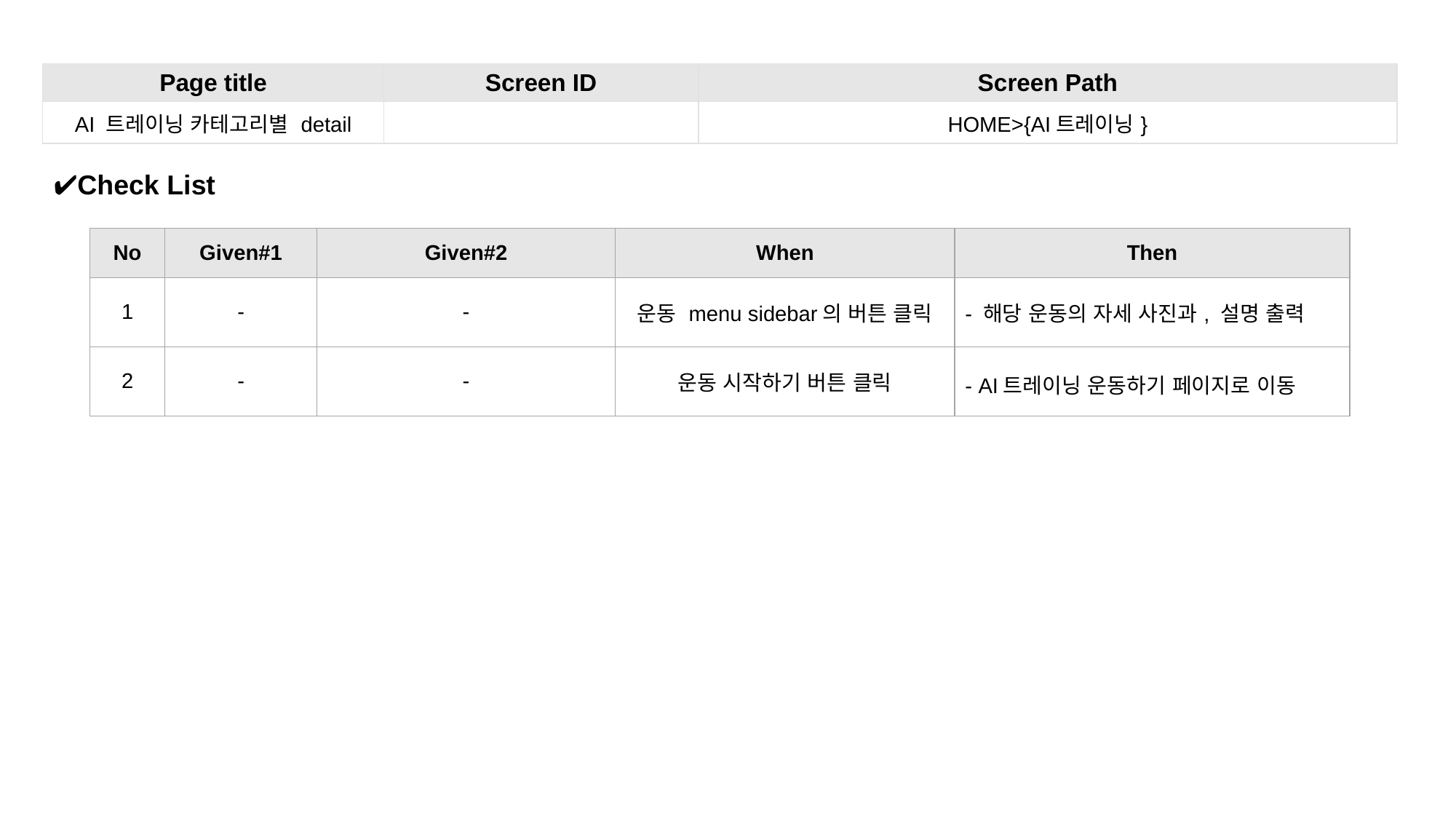

| Page title | Screen ID | Screen Path |
| --- | --- | --- |
| AI 트레이닝 카테고리별 detail |  | HOME>{AI트레이닝} |
✔Check List

| No | Given#1 | Given#2 | When | Then |
| --- | --- | --- | --- | --- |
| 1 | - | - | 운동 menu sidebar의 버튼 클릭 | - 해당 운동의 자세 사진과, 설명 출력 |
| 2 | - | - | 운동 시작하기 버튼 클릭 | - AI트레이닝 운동하기 페이지로 이동 |